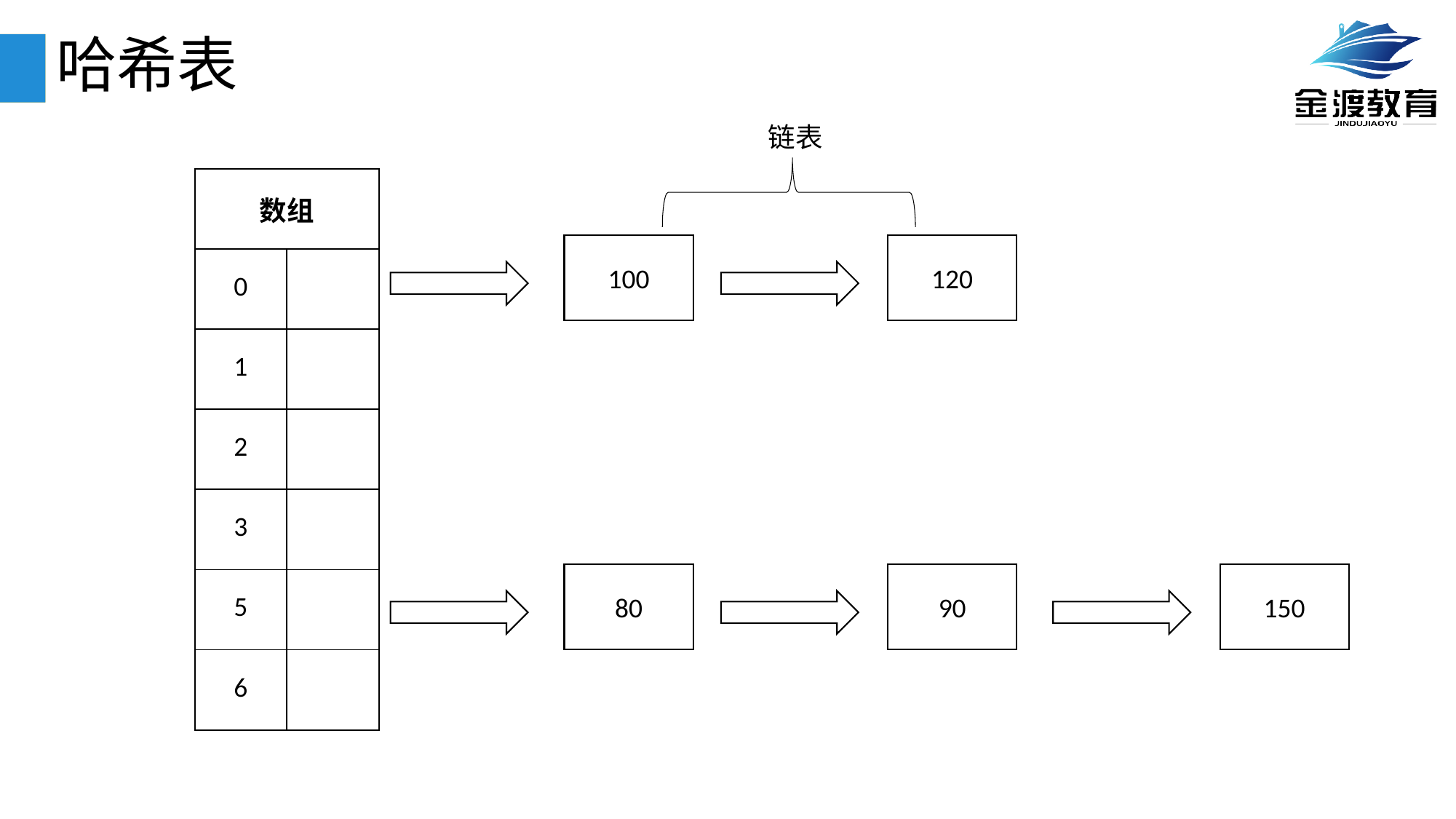

# 哈希表

链表
| 数组 |  |
| --- | --- |
| 0 |  |
| 1 |  |
| 2 |  |
| 3 |  |
| 5 |  |
| 6 |  |
120
100

90
150
80